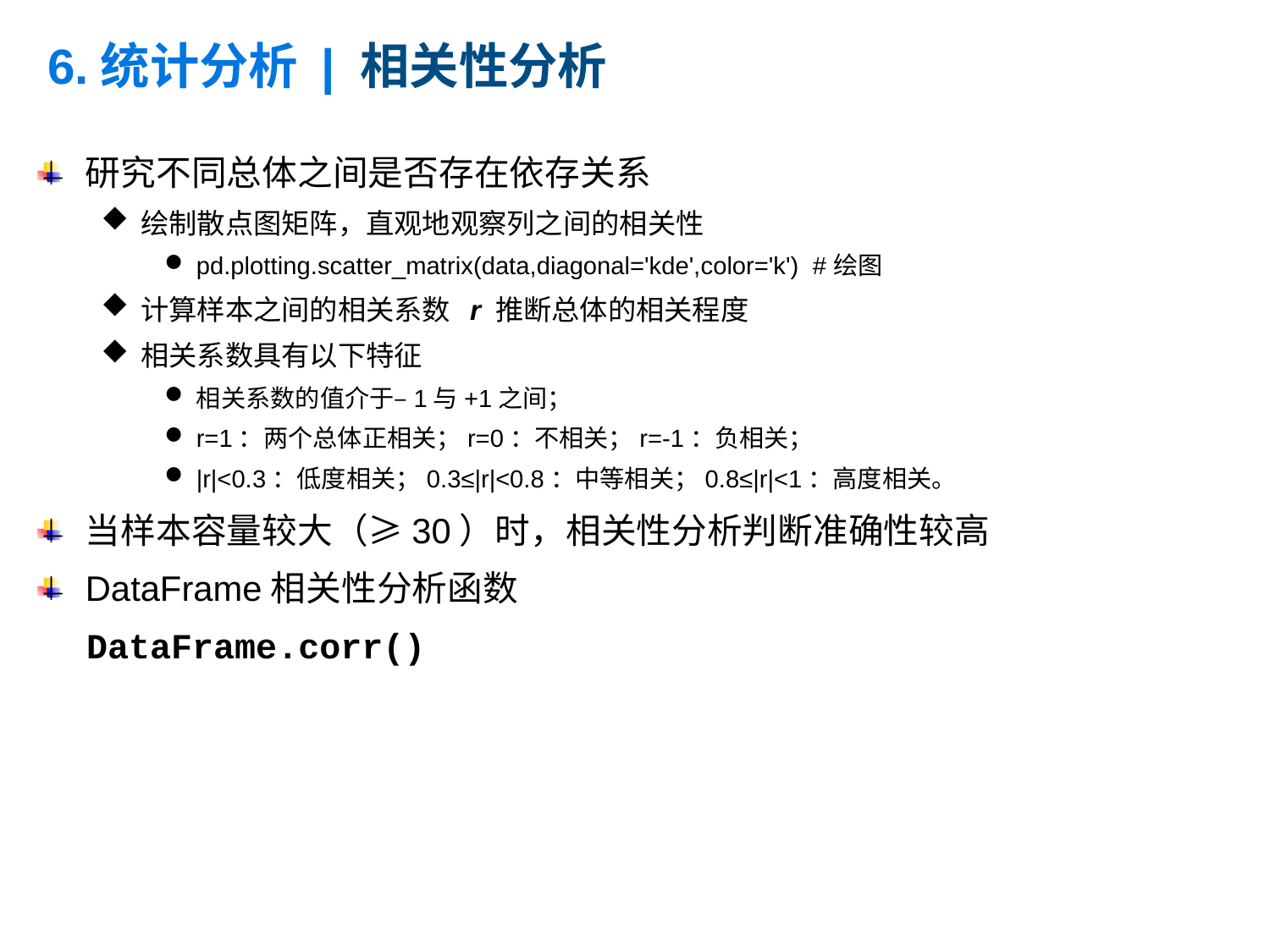

# 6.统计分析 | 相关性分析
研究不同总体之间是否存在依存关系
绘制散点图矩阵，直观地观察列之间的相关性
pd.plotting.scatter_matrix(data,diagonal='kde',color='k')  #绘图
计算样本之间的相关系数  r 推断总体的相关程度
相关系数具有以下特征
相关系数的值介于–1与+1之间；
r=1：两个总体正相关；r=0：不相关；r=-1：负相关；
|r|<0.3：低度相关；0.3≤|r|<0.8：中等相关；0.8≤|r|<1：高度相关。
当样本容量较大（≥30）时，相关性分析判断准确性较高
DataFrame相关性分析函数
     DataFrame.corr()